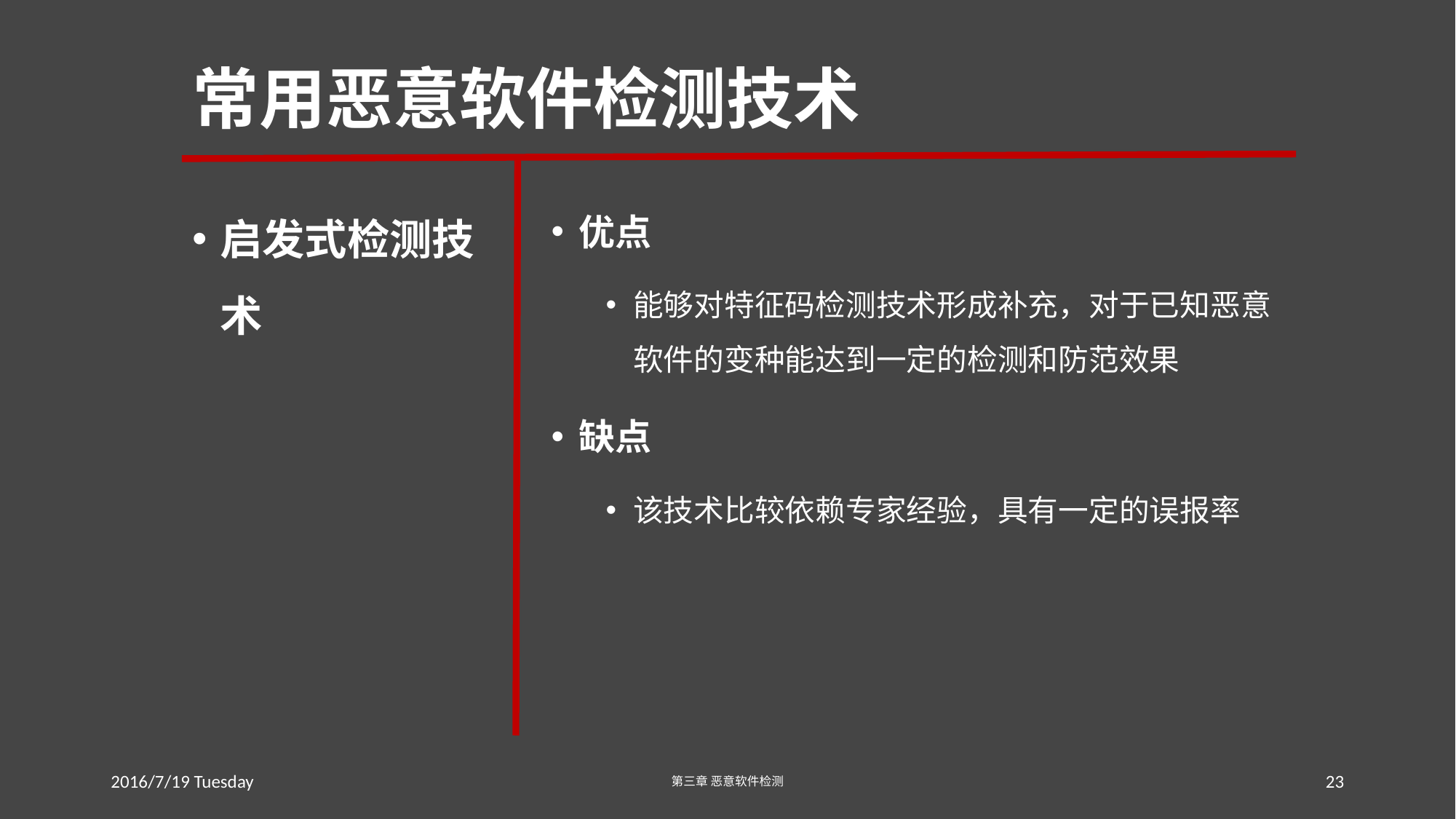

# 常用恶意软件检测技术
启发式检测技术
优点
能够对特征码检测技术形成补充，对于已知恶意软件的变种能达到一定的检测和防范效果
缺点
该技术比较依赖专家经验，具有一定的误报率
2016/7/19 Tuesday
第三章 恶意软件检测
23